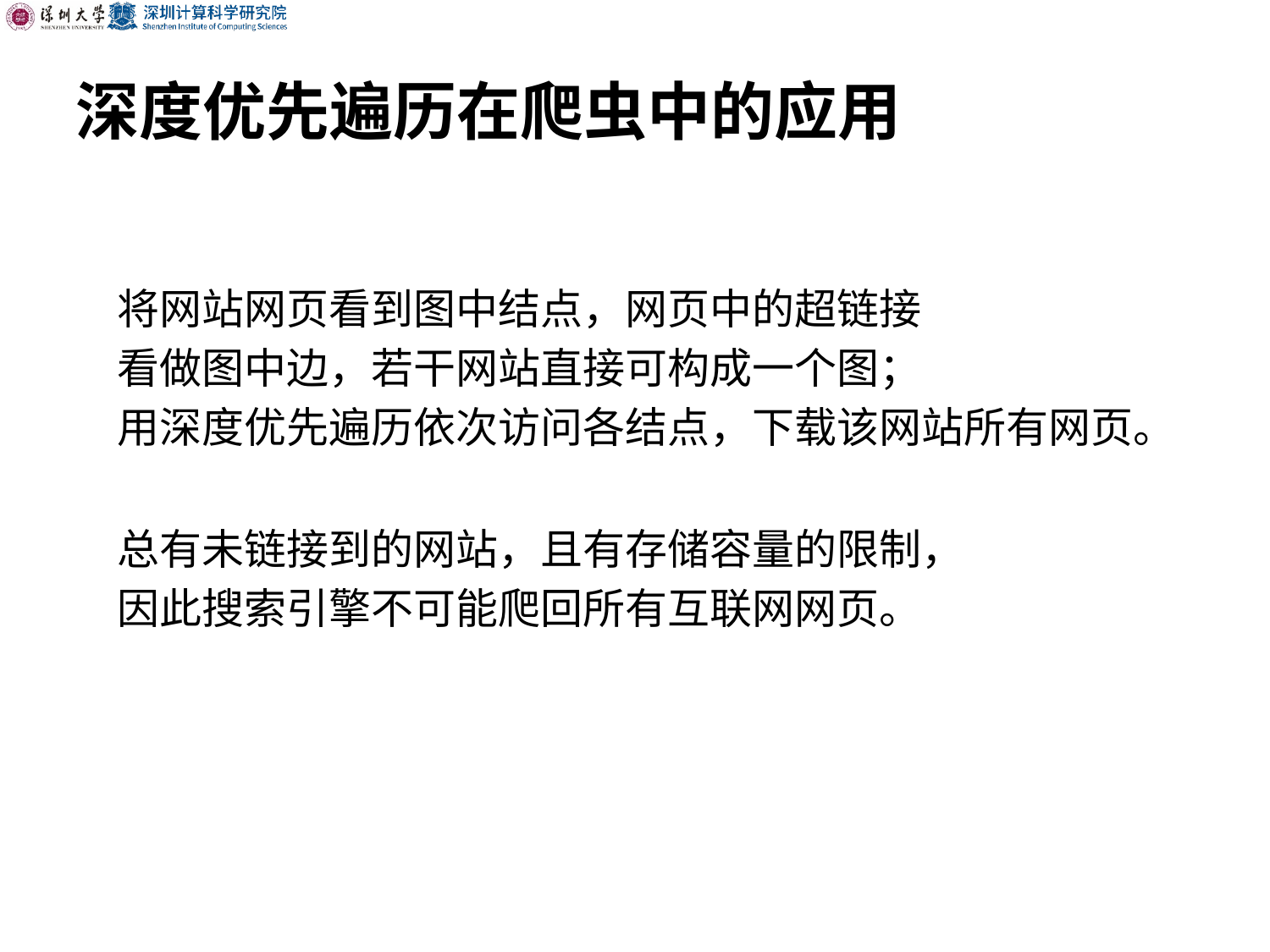

深度优先遍历在爬虫中的应用
将网站网页看到图中结点，网页中的超链接
看做图中边，若干网站直接可构成一个图；
用深度优先遍历依次访问各结点，下载该网站所有网页。
总有未链接到的网站，且有存储容量的限制，
因此搜索引擎不可能爬回所有互联网网页。